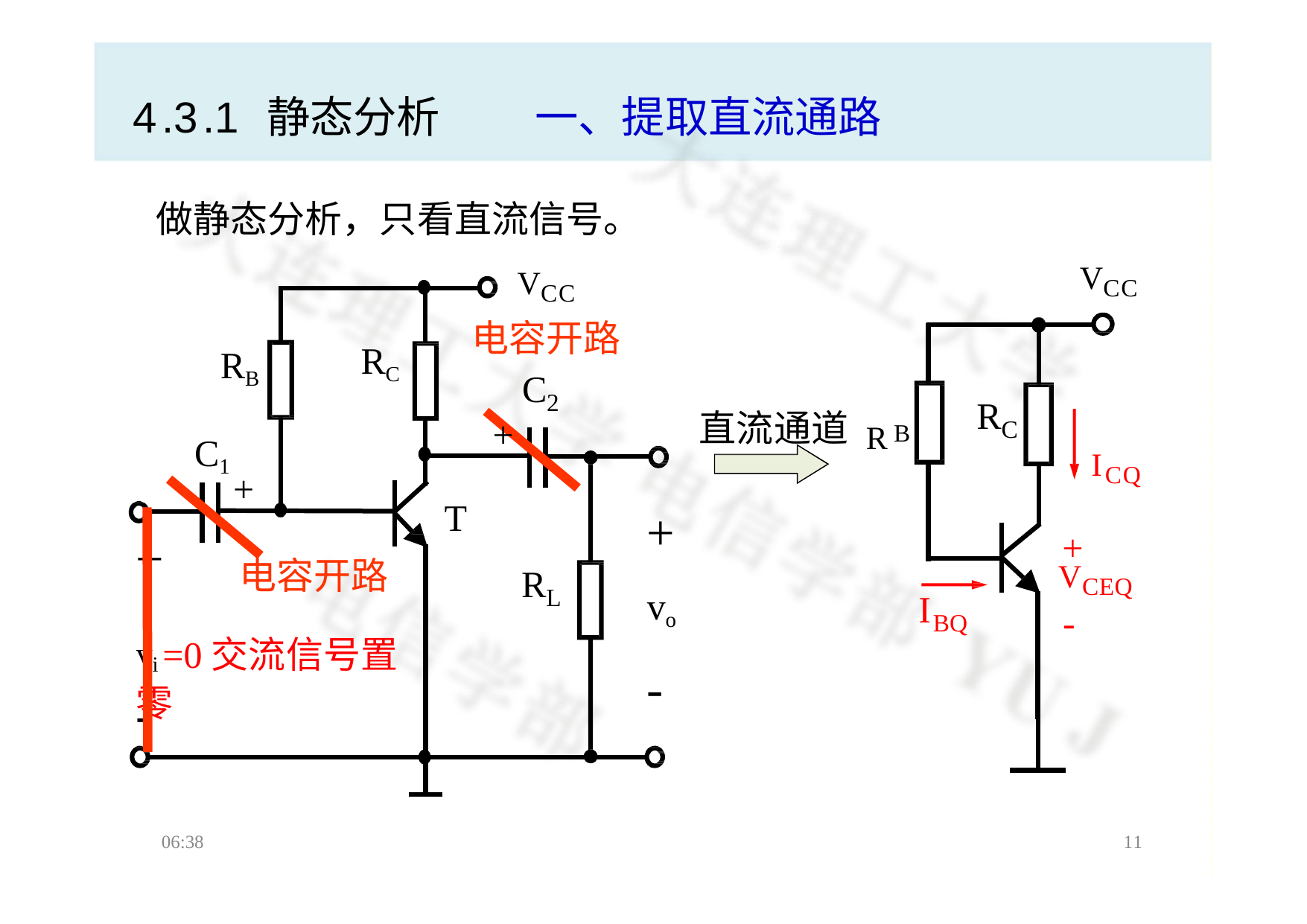

# 4.3.1 静态分析	一、提取直流通路
做静态分析，只看直流信号。
VCC
VCC

RB  C1

电容开路

RC

C

直流通道 R
2
R

+
C

B

ICQ
+
VCEQ
-

+

T
+

+

电容开路

R

L
vo
I

BQ
vi=0交流信号置零
-
-

06:38
11